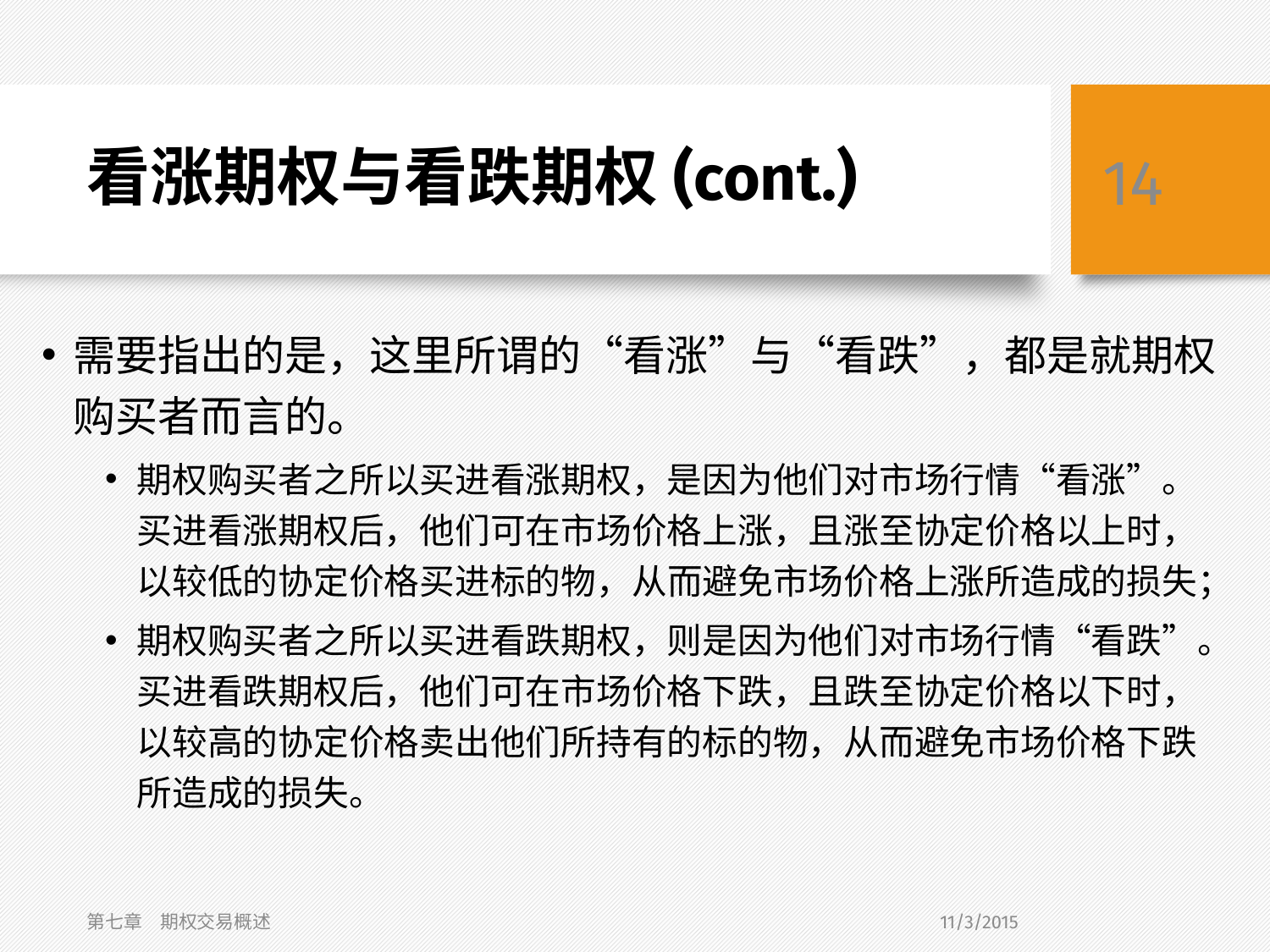

# 看涨期权与看跌期权(cont.)
14
需要指出的是，这里所谓的“看涨”与“看跌”，都是就期权购买者而言的。
期权购买者之所以买进看涨期权，是因为他们对市场行情“看涨”。买进看涨期权后，他们可在市场价格上涨，且涨至协定价格以上时，以较低的协定价格买进标的物，从而避免市场价格上涨所造成的损失；
期权购买者之所以买进看跌期权，则是因为他们对市场行情“看跌”。买进看跌期权后，他们可在市场价格下跌，且跌至协定价格以下时，以较高的协定价格卖出他们所持有的标的物，从而避免市场价格下跌所造成的损失。

11/3/2015
第七章　期权交易概述